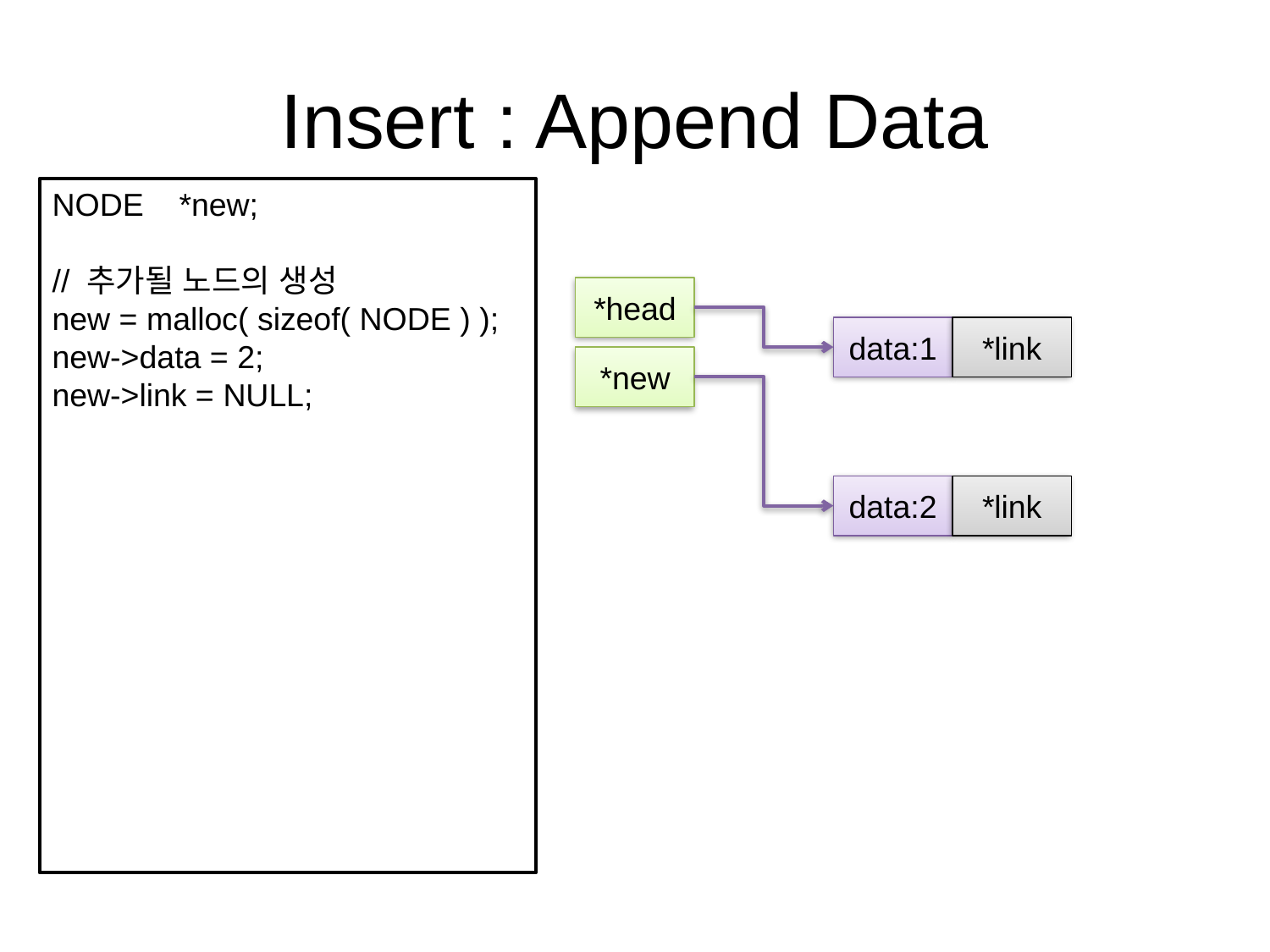

# Insert : Append Data
NODE	*new;

// 추가될 노드의 생성
new = malloc( sizeof( NODE ) );
new->data = 2;
new->link = NULL;

*head
data:1
*link
*new
data:2
*link